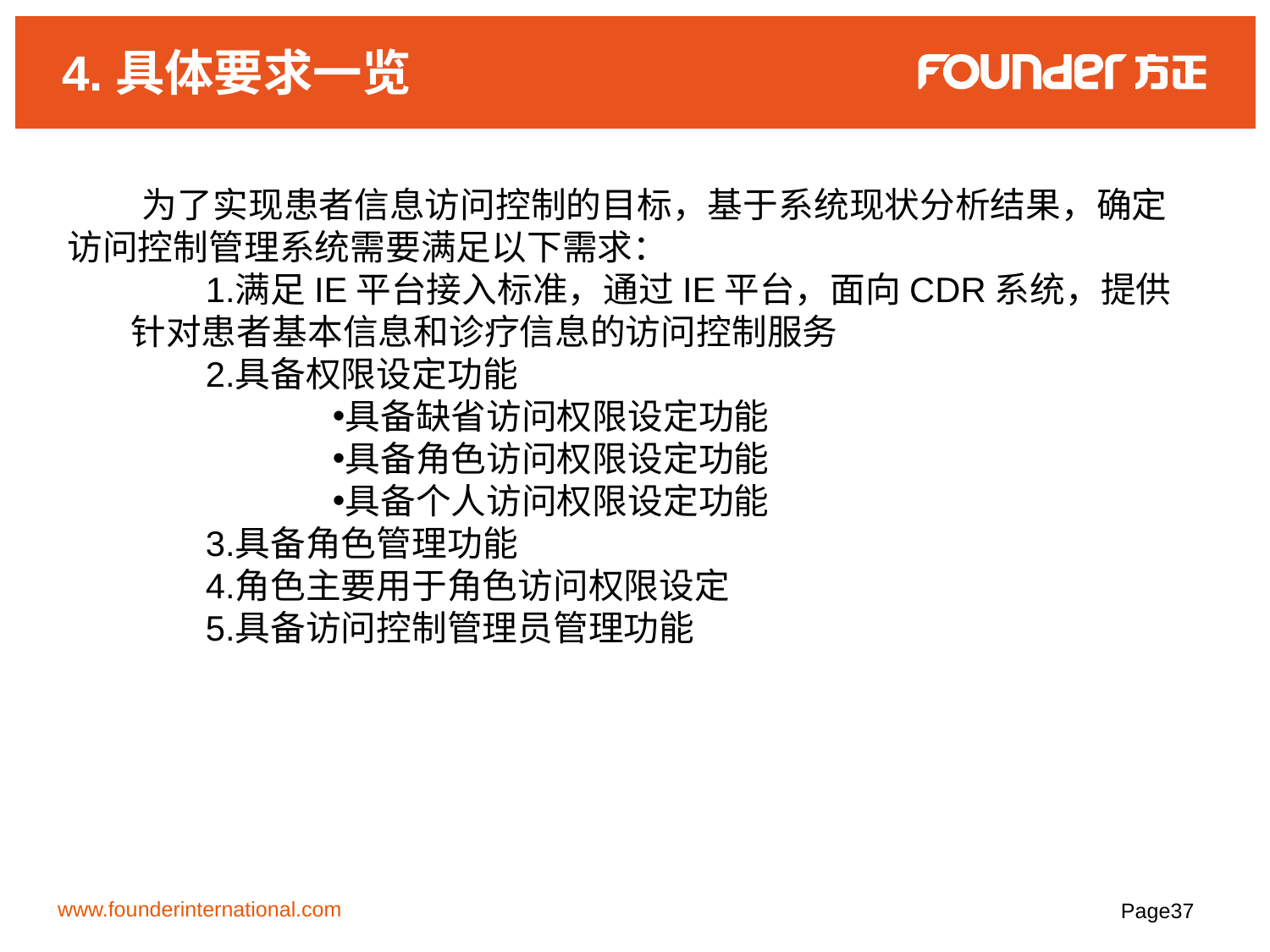

# 4.具体要求一览
为了实现患者信息访问控制的目标，基于系统现状分析结果，确定访问控制管理系统需要满足以下需求：
满足IE平台接入标准，通过IE平台，面向CDR系统，提供针对患者基本信息和诊疗信息的访问控制服务
具备权限设定功能
具备缺省访问权限设定功能
具备角色访问权限设定功能
具备个人访问权限设定功能
具备角色管理功能
角色主要用于角色访问权限设定
具备访问控制管理员管理功能
www.founderinternational.com
Page37